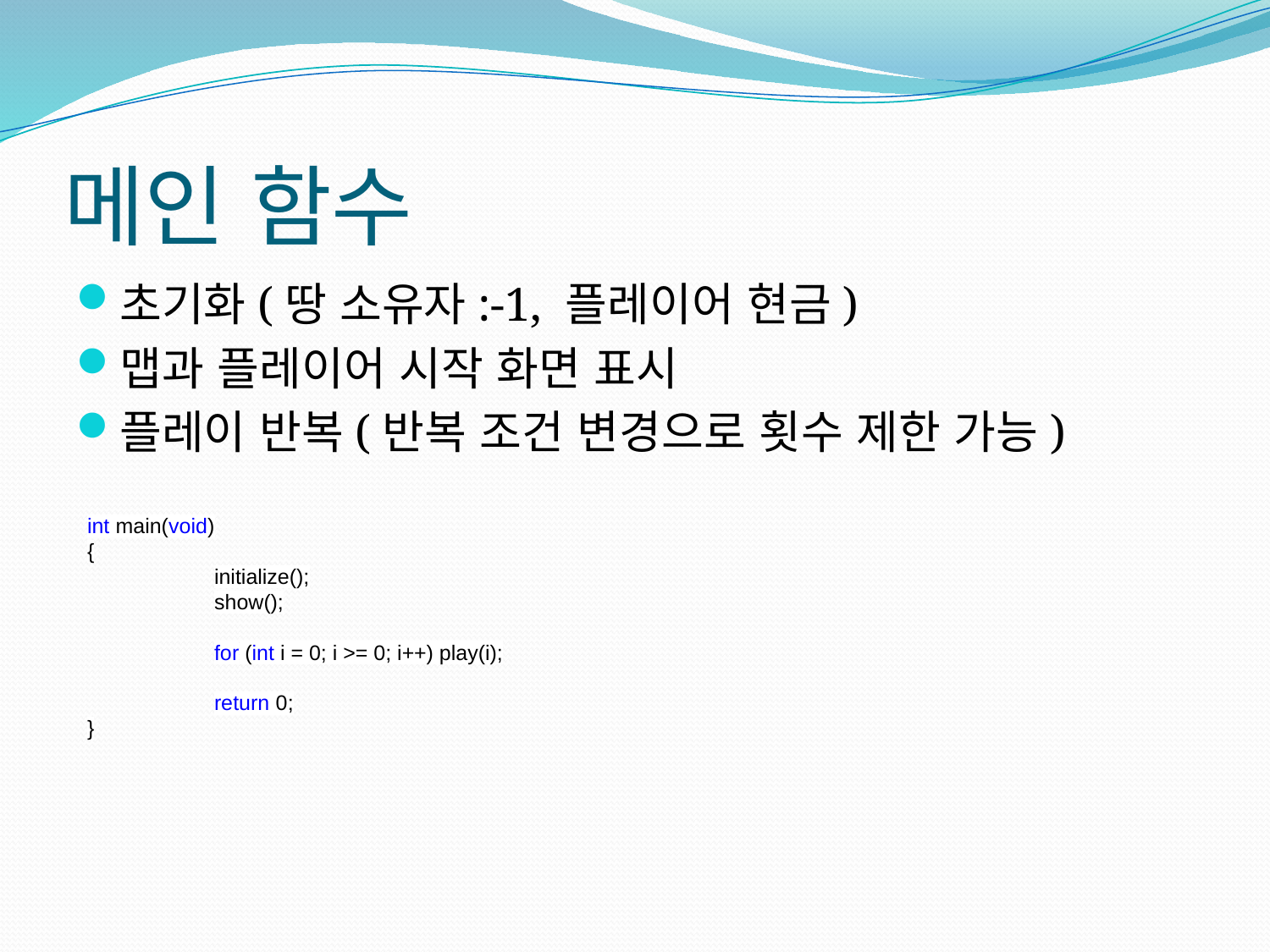

# 메인 함수
초기화(땅 소유자:-1, 플레이어 현금)
맵과 플레이어 시작 화면 표시
플레이 반복(반복 조건 변경으로 횟수 제한 가능)
int main(void)
{
	initialize();
	show();

	for (int i = 0; i >= 0; i++) play(i);

	return 0;
}